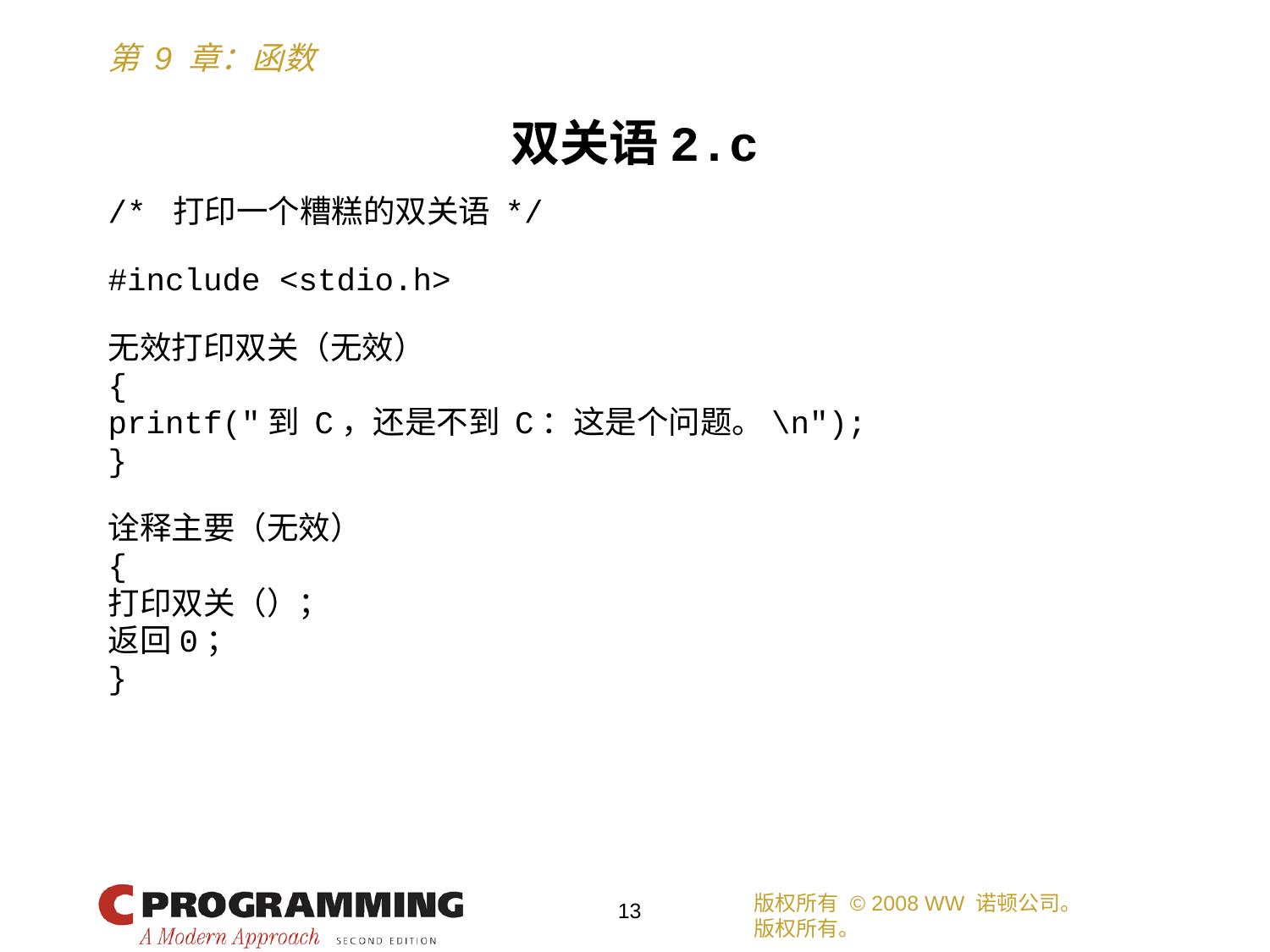

双关语2.c

/* 打印一个糟糕的双关语 */

#include <stdio.h>

无效打印双关（无效）
{
printf("到 C，还是不到 C：这是个问题。\n");
}

诠释主要（无效）
{
打印双关（）；
返回0；
}
版权所有 © 2008 WW 诺顿公司。
版权所有。
13